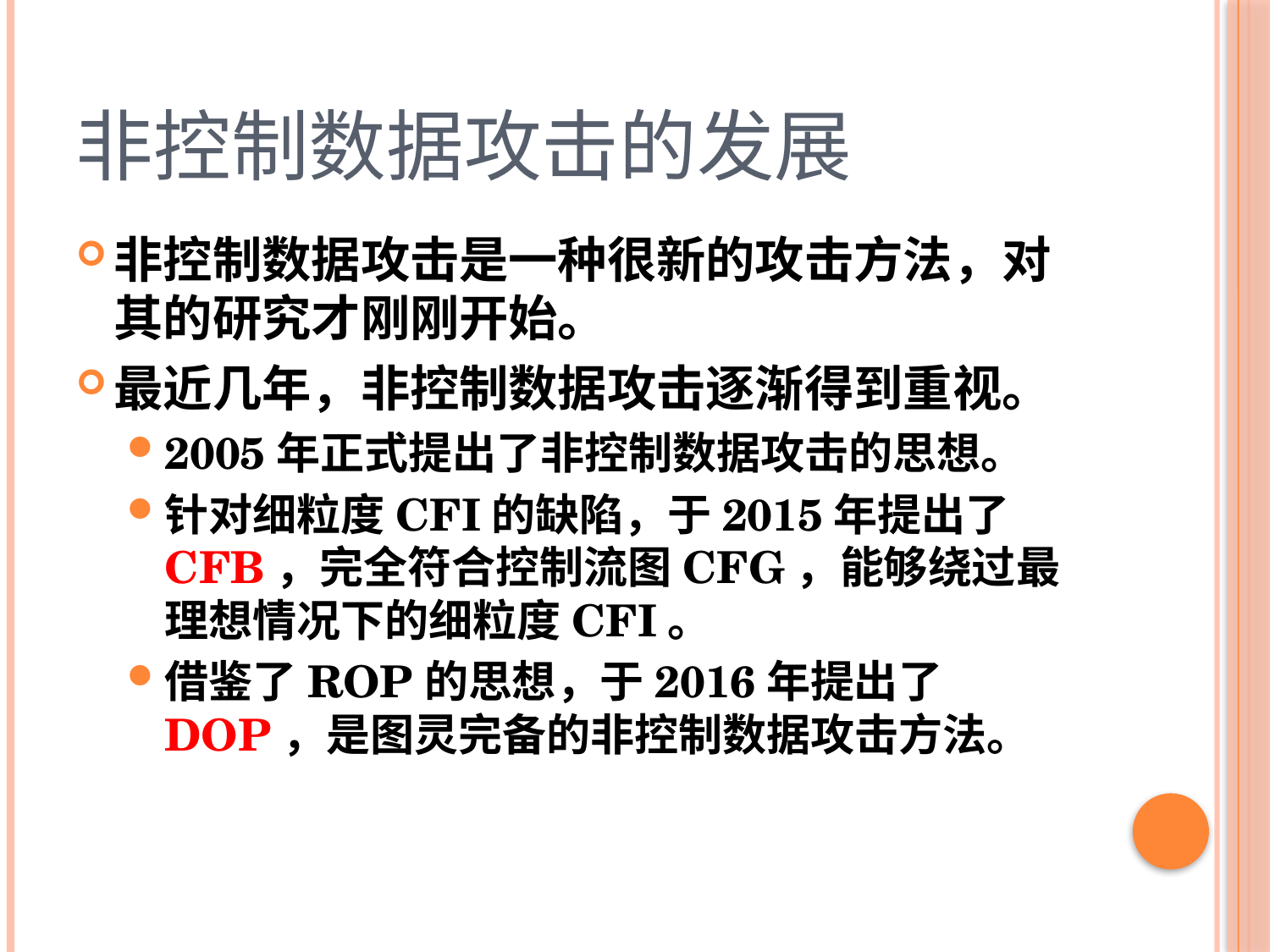

# 非控制数据攻击的发展
非控制数据攻击是一种很新的攻击方法，对其的研究才刚刚开始。
最近几年，非控制数据攻击逐渐得到重视。
2005年正式提出了非控制数据攻击的思想。
针对细粒度CFI的缺陷，于2015年提出了CFB，完全符合控制流图CFG，能够绕过最理想情况下的细粒度CFI。
借鉴了ROP的思想，于2016年提出了DOP，是图灵完备的非控制数据攻击方法。